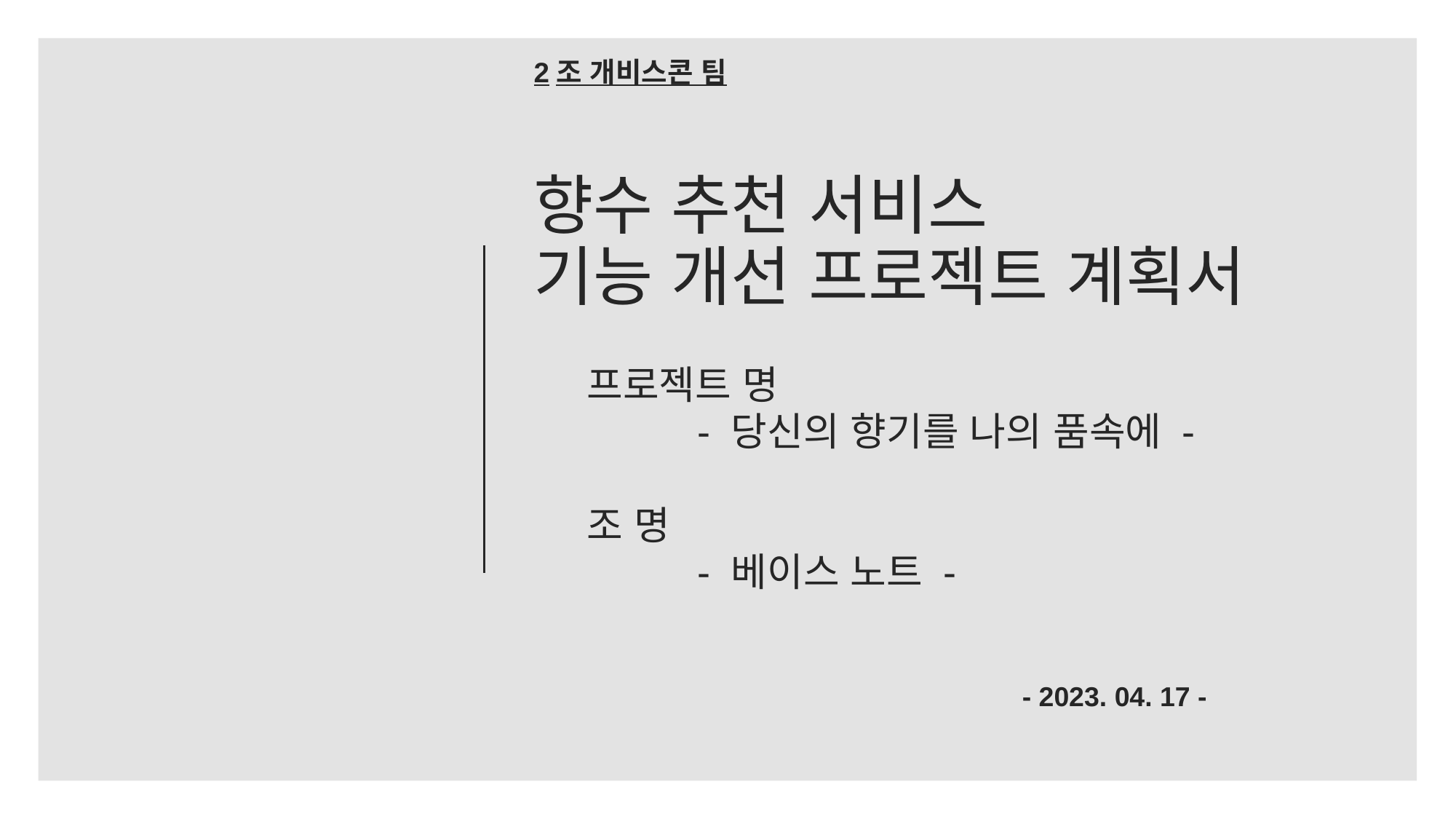

2조 개비스콘 팀

향수 추천 서비스
기능 개선 프로젝트 계획서

    프로젝트 명
- 당신의 향기를 나의 품속에 -

    조 명
          - 베이스 노트 -

- 2023. 04. 17 -